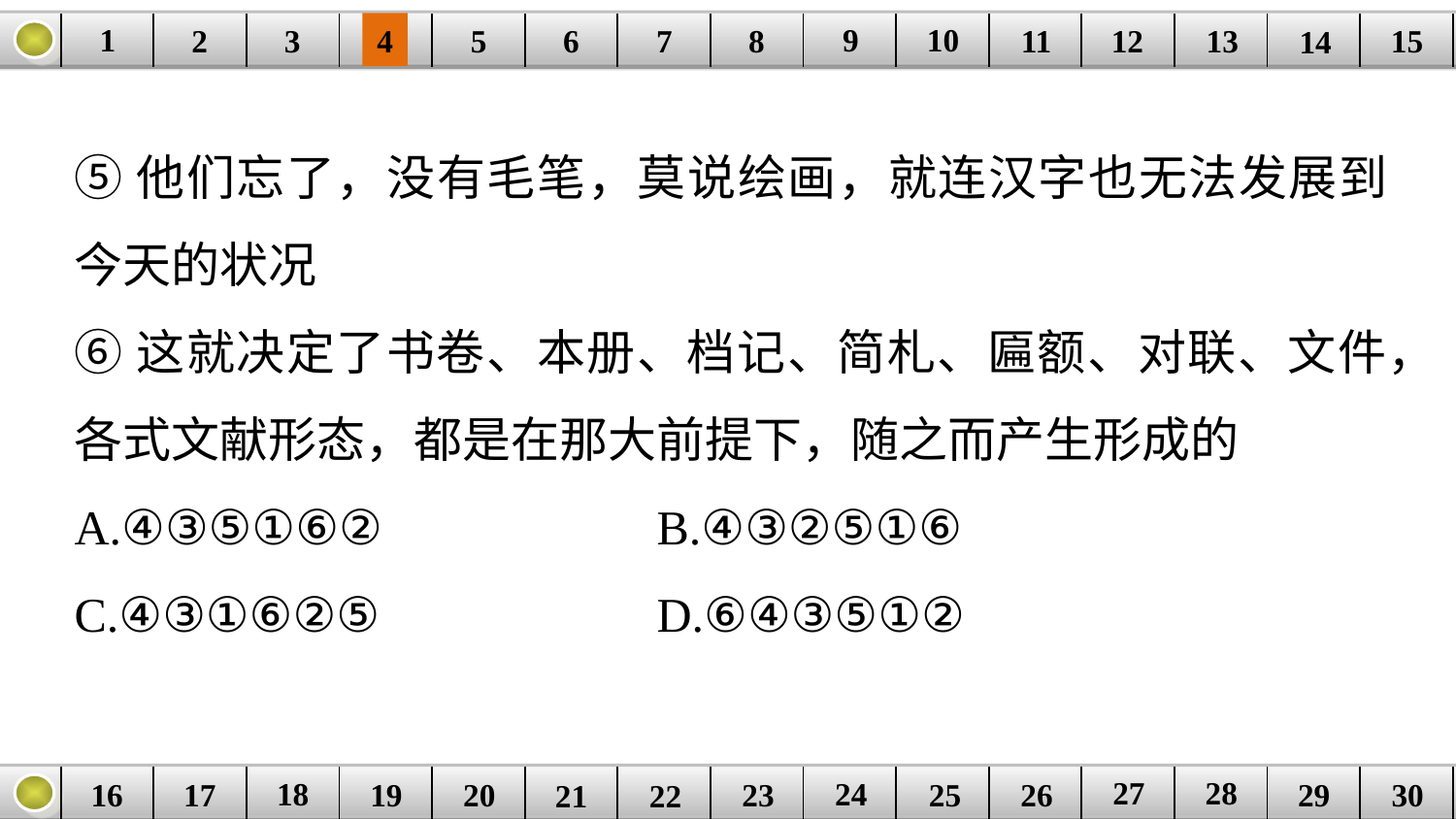

9
10
1
3
4
5
6
8
11
2
12
15
|  |  |  |  |  |  |  |  |  |  |  |  |  |  |  |
| --- | --- | --- | --- | --- | --- | --- | --- | --- | --- | --- | --- | --- | --- | --- |
7
13
14

⑤他们忘了，没有毛笔，莫说绘画，就连汉字也无法发展到今天的状况
⑥这就决定了书卷、本册、档记、简札、匾额、对联、文件，各式文献形态，都是在那大前提下，随之而产生形成的
A.④③⑤①⑥②  		B.④③②⑤①⑥
C.④③①⑥②⑤  		D.⑥④③⑤①②

27
28
18
24
16
25
26
30
|  |  |  |  |  |  |  |  |  |  |  |  |  |  |  |
| --- | --- | --- | --- | --- | --- | --- | --- | --- | --- | --- | --- | --- | --- | --- |
23
17
19
20
29
21
22